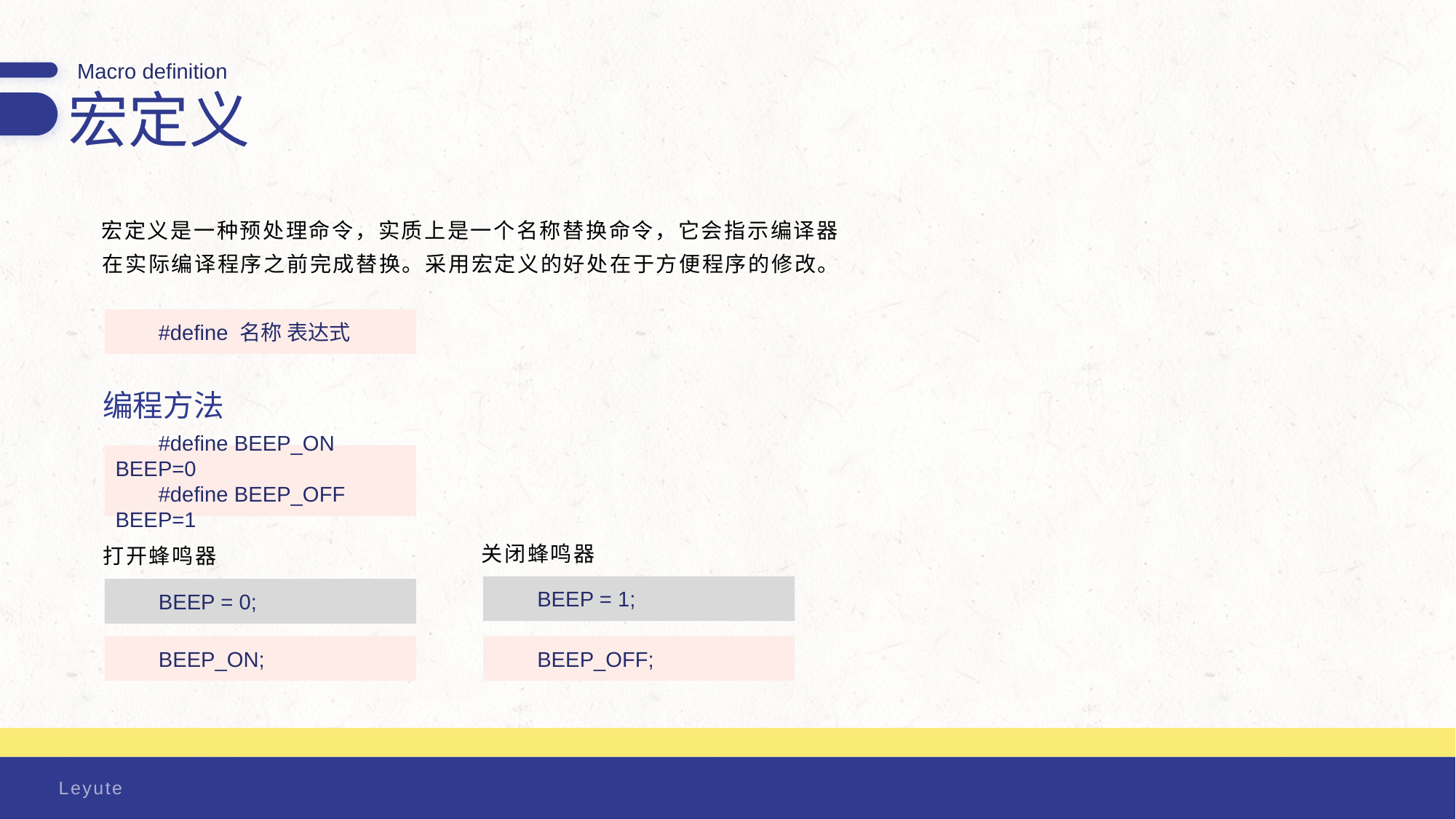

Macro definition
宏定义

宏定义是一种预处理命令，实质上是一个名称替换命令，它会指示编译器在实际编译程序之前完成替换。采用宏定义的好处在于方便程序的修改。
#define 名称 表达式
编程方法
#define BEEP_ON BEEP=0
#define BEEP_OFF BEEP=1
关闭蜂鸣器
打开蜂鸣器
BEEP = 1;
BEEP = 0;
BEEP_ON;
BEEP_OFF;